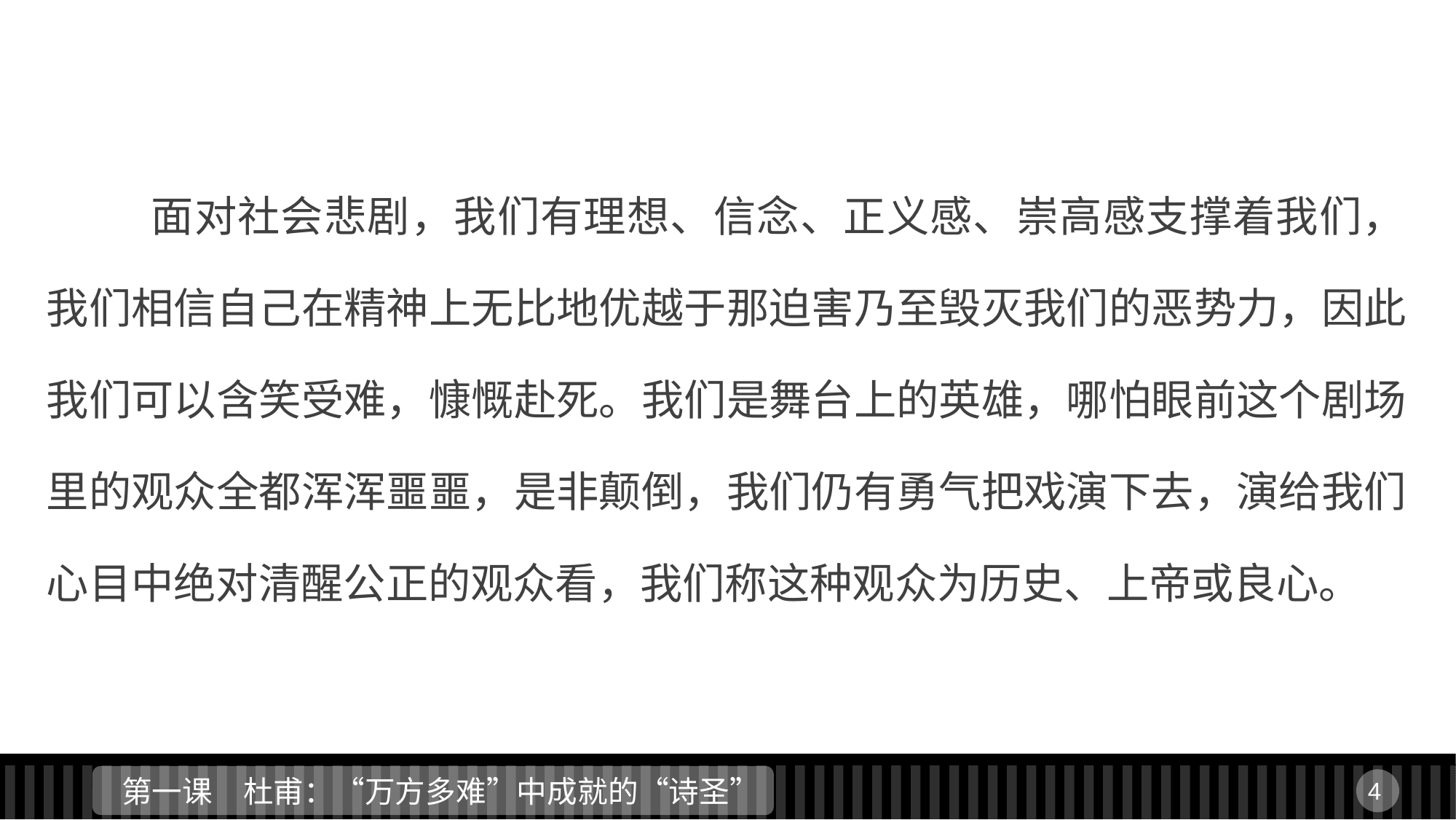

面对社会悲剧，我们有理想、信念、正义感、崇高感支撑着我们，我们相信自己在精神上无比地优越于那迫害乃至毁灭我们的恶势力，因此我们可以含笑受难，慷慨赴死。我们是舞台上的英雄，哪怕眼前这个剧场里的观众全都浑浑噩噩，是非颠倒，我们仍有勇气把戏演下去，演给我们心目中绝对清醒公正的观众看，我们称这种观众为历史、上帝或良心。